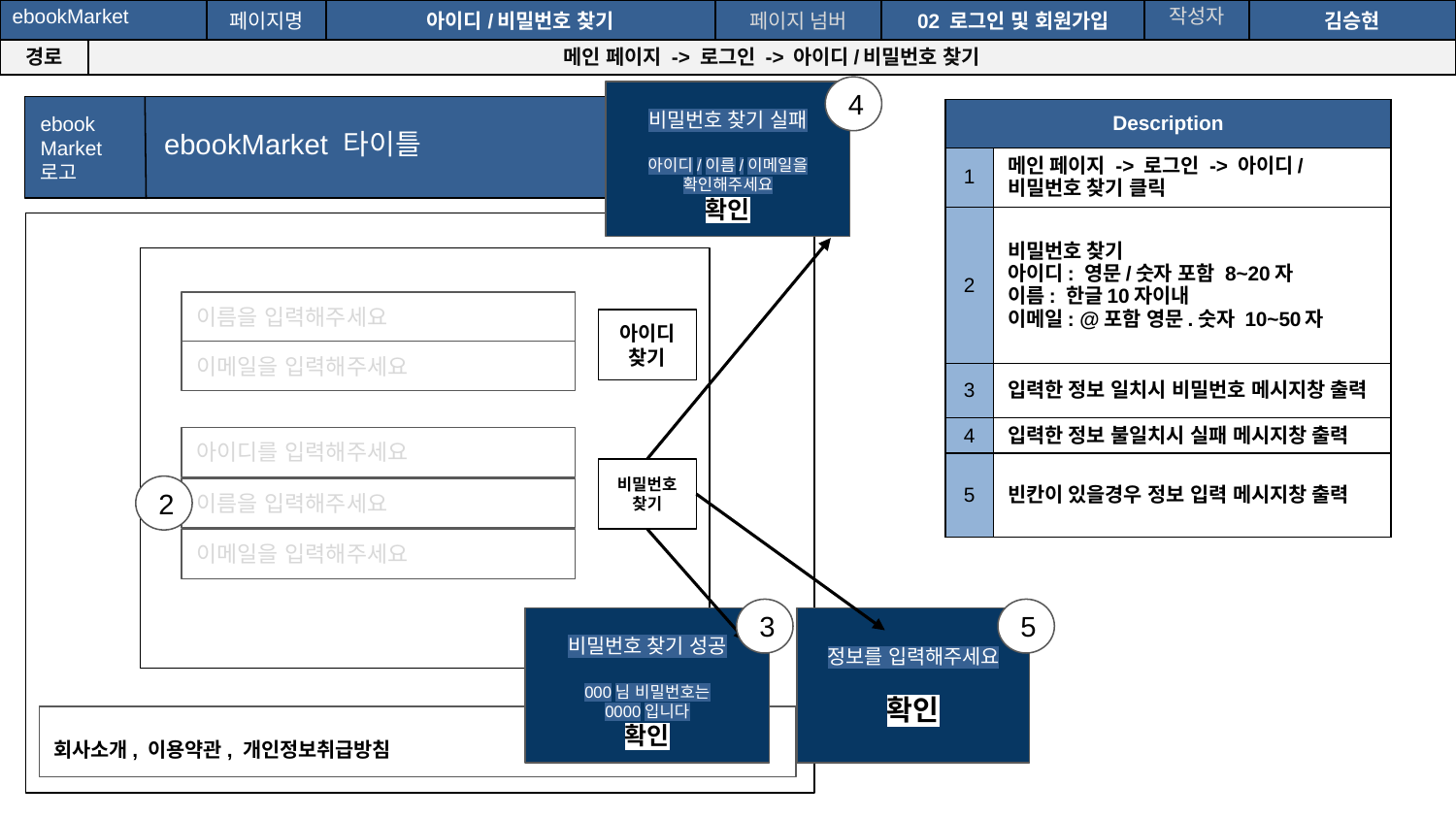

| ebookMarket |  | 페이지명 | 아이디/비밀번호 찾기 | 페이지 넘버 | 02 로그인 및 회원가입 | 작성자 | 김승현 |
| --- | --- | --- | --- | --- | --- | --- | --- |
| 경로 | 메인 페이지 -> 로그인 -> 아이디/비밀번호 찾기 |  |  |  |  |  |  |
4

비밀번호 찾기 실패

아이디/이름/이메일을 확인해주세요
확인
ebook
Market 로고

| Description |  |
| --- | --- |
| 1 | 메인 페이지 -> 로그인 -> 아이디/비밀번호 찾기 클릭 |
| 2 | 비밀번호 찾기 아이디: 영문/숫자 포함 8~20자 이름: 한글10자이내 이메일: @포함 영문.숫자 10~50자 |
| 3 | 입력한 정보 일치시 비밀번호 메시지창 출력 |
| 4 | 입력한 정보 불일치시 실패 메시지창 출력 |
| 5 | 빈칸이 있을경우 정보 입력 메시지창 출력 |
ebookMarket 타이틀

이름을 입력해주세요
아이디 찾기
이메일을 입력해주세요
아이디를 입력해주세요
비밀번호
찾기
2
이름을 입력해주세요
이메일을 입력해주세요
3
5

비밀번호 찾기 성공

000님 비밀번호는
0000입니다
확인
정보를 입력해주세요

확인

회사소개, 이용약관, 개인정보취급방침